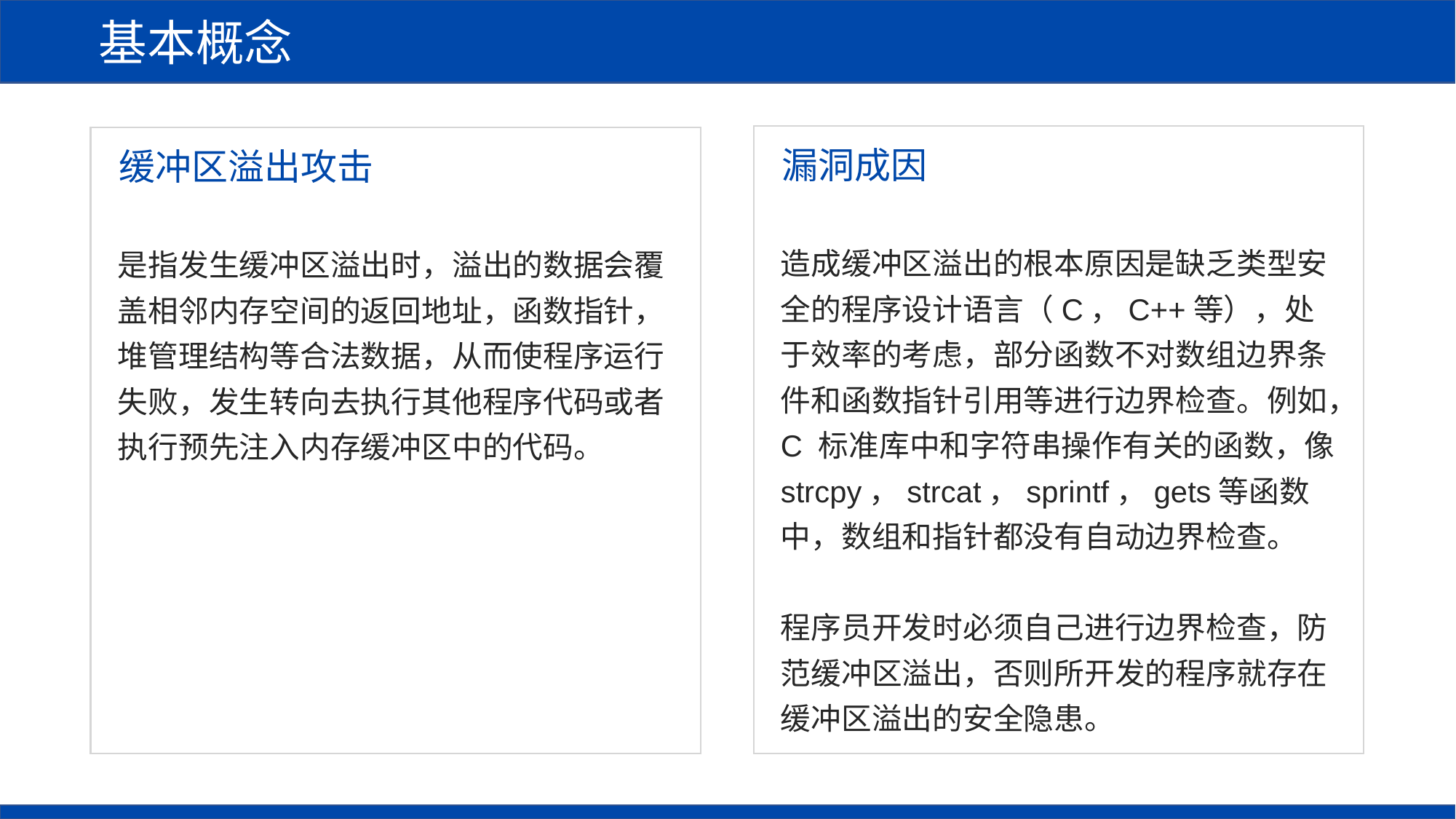

基本概念

漏洞成因
缓冲区溢出攻击
造成缓冲区溢出的根本原因是缺乏类型安全的程序设计语言（C，C++等），处于效率的考虑，部分函数不对数组边界条件和函数指针引用等进行边界检查。例如，C 标准库中和字符串操作有关的函数，像strcpy，strcat，sprintf，gets等函数中，数组和指针都没有自动边界检查。

程序员开发时必须自己进行边界检查，防范缓冲区溢出，否则所开发的程序就存在缓冲区溢出的安全隐患。
是指发生缓冲区溢出时，溢出的数据会覆盖相邻内存空间的返回地址，函数指针，堆管理结构等合法数据，从而使程序运行失败，发生转向去执行其他程序代码或者执行预先注入内存缓冲区中的代码。